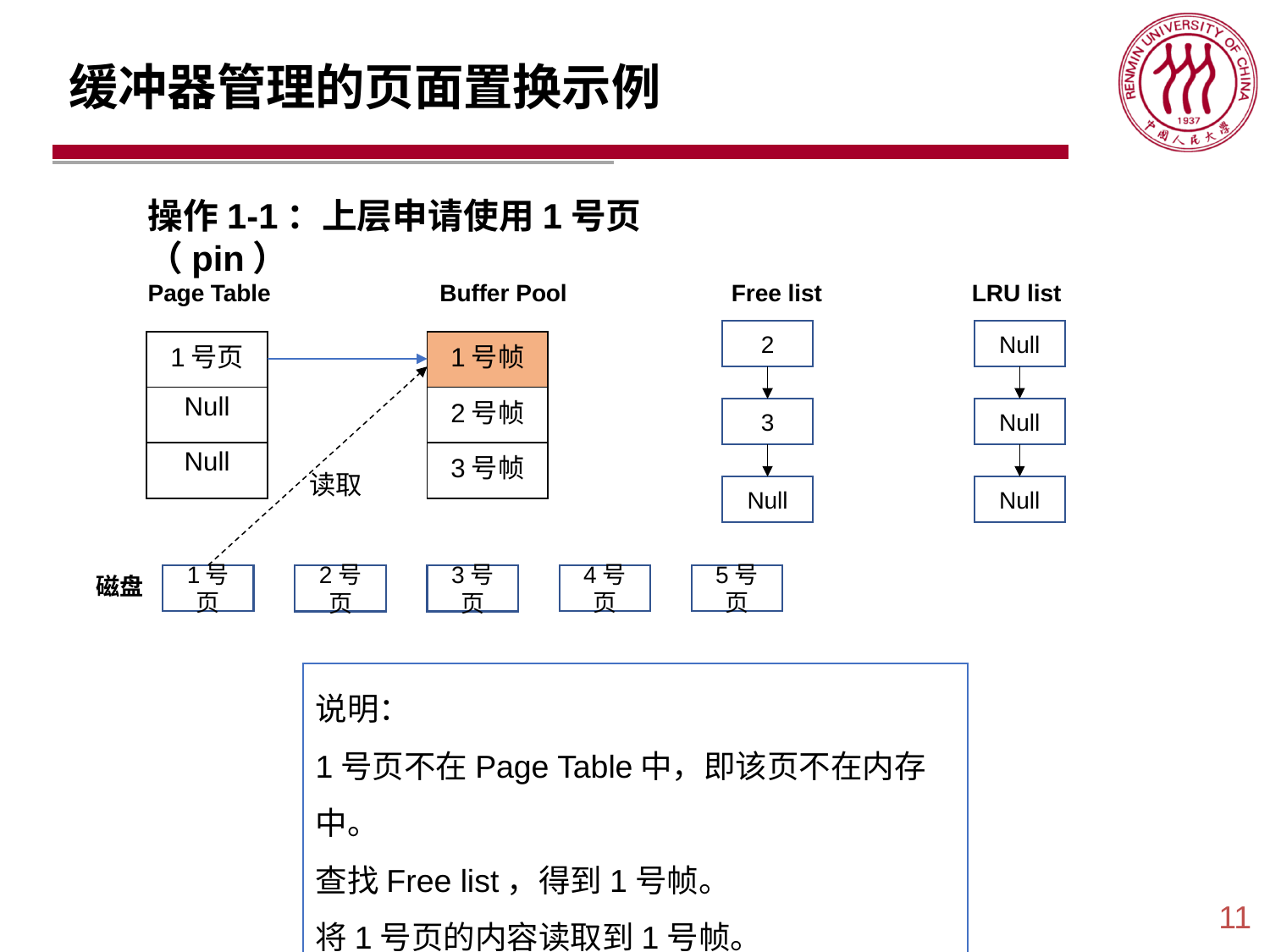

# 缓冲器管理的页面置换示例
操作1-1：上层申请使用1号页（pin）
LRU list
Page Table
Buffer Pool
Free list
2
Null
| 1号页 |
| --- |
| Null |
| Null |
| 1号帧 |
| --- |
| 2号帧 |
| 3号帧 |
3
Null
读取
Null
Null
磁盘
5号页
4号页
1号页
3号页
2号页
说明：
1号页不在Page Table中，即该页不在内存中。
查找Free list，得到1号帧。
将1号页的内容读取到1号帧。